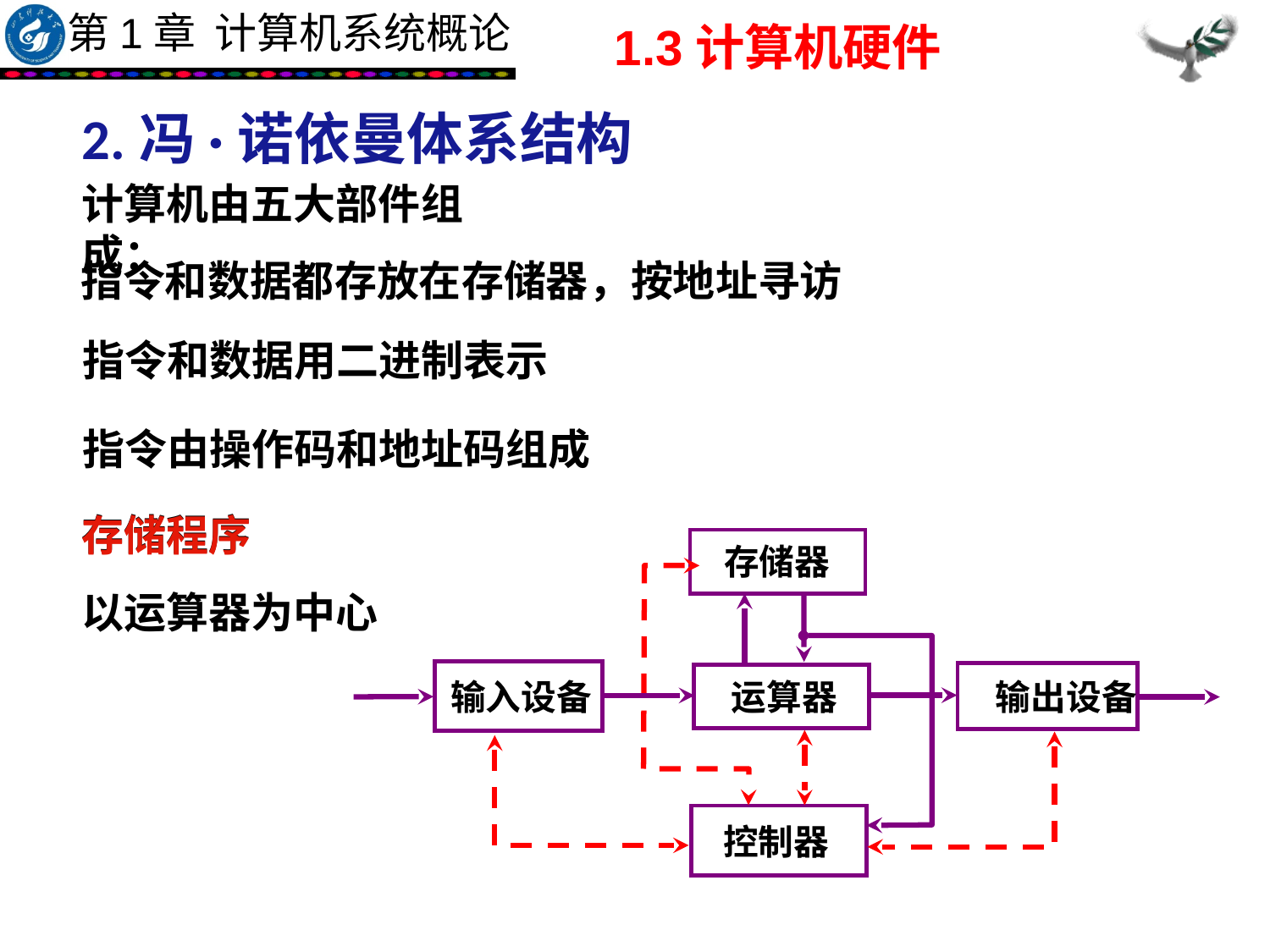

1.3计算机硬件
2.冯·诺依曼体系结构
计算机由五大部件组成：
指令和数据都存放在存储器，按地址寻访
指令和数据用二进制表示
指令由操作码和地址码组成
存储程序
存储程序

存储器

以运算器为中心

输入设备

输出设备

运算器

控制器